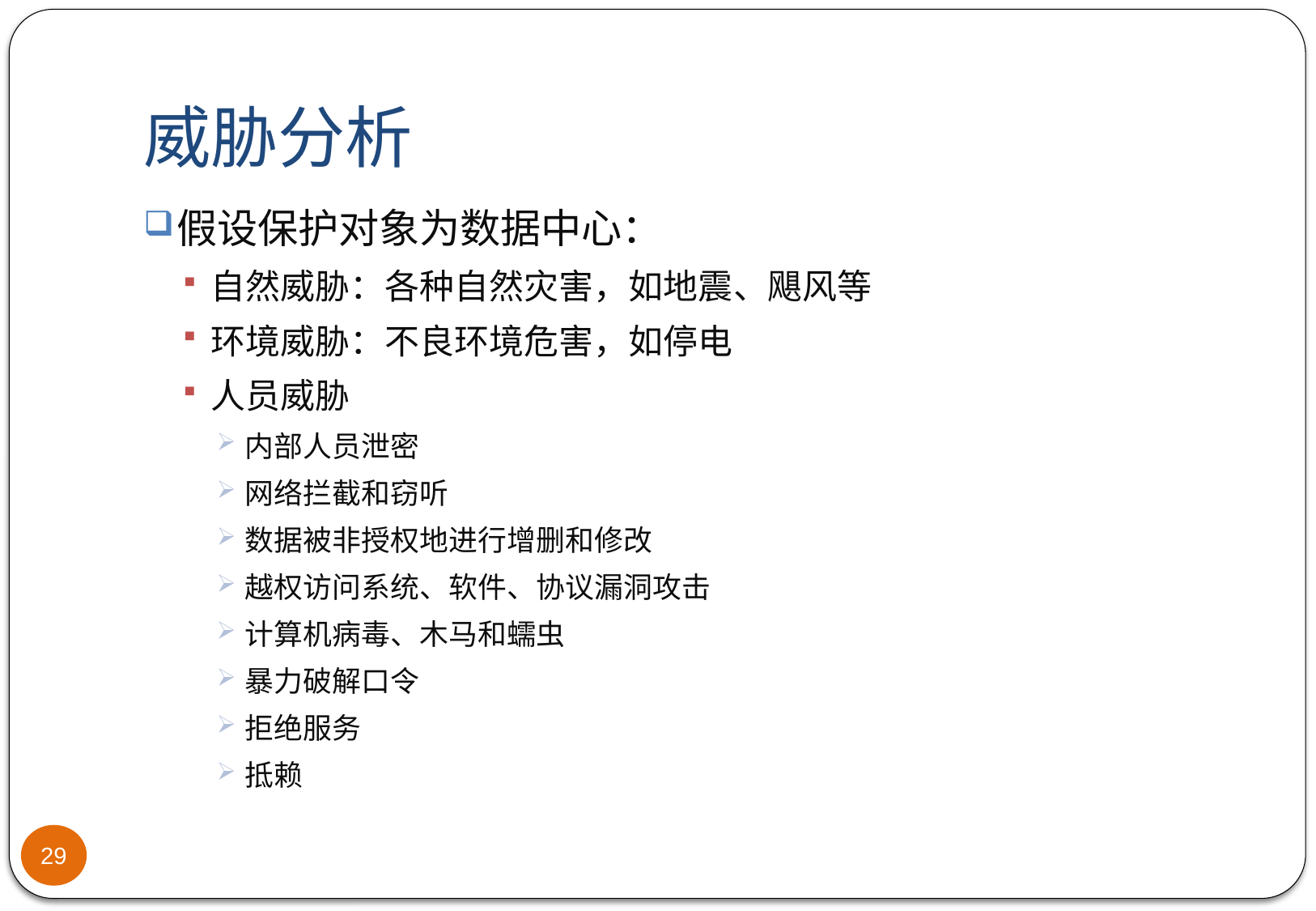

# 威胁分析
假设保护对象为数据中心：
自然威胁：各种自然灾害，如地震、飓风等
环境威胁：不良环境危害，如停电
人员威胁
内部人员泄密
网络拦截和窃听
数据被非授权地进行增删和修改
越权访问系统、软件、协议漏洞攻击
计算机病毒、木马和蠕虫
暴力破解口令
拒绝服务
抵赖
29